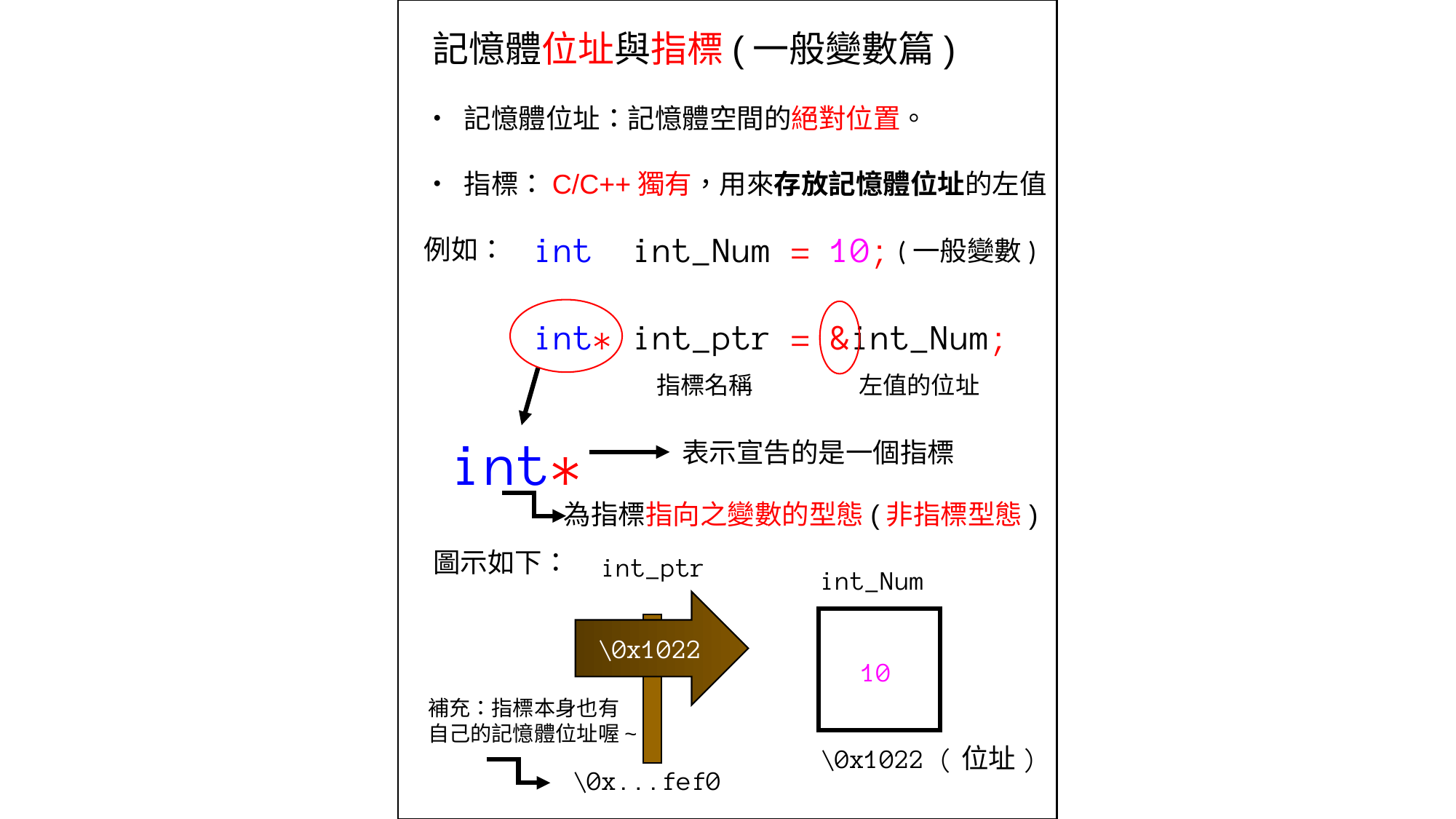

記憶體位址與指標(一般變數篇)
• 記憶體位址：記憶體空間的絕對位置。

• 指標：C/C++獨有，用來存放記憶體位址的左值

例如：
int  int_Num = 10;

int* int_ptr = &int_Num;
(一般變數)

指標名稱
左值的位址
int*
表示宣告的是一個指標
為指標指向之變數的型態(非指標型態)
圖示如下：
int_ptr
int_Num

\0x1022

10
補充：指標本身也有
自己的記憶體位址喔~
\0x1022 (位址)
\0x...fef0